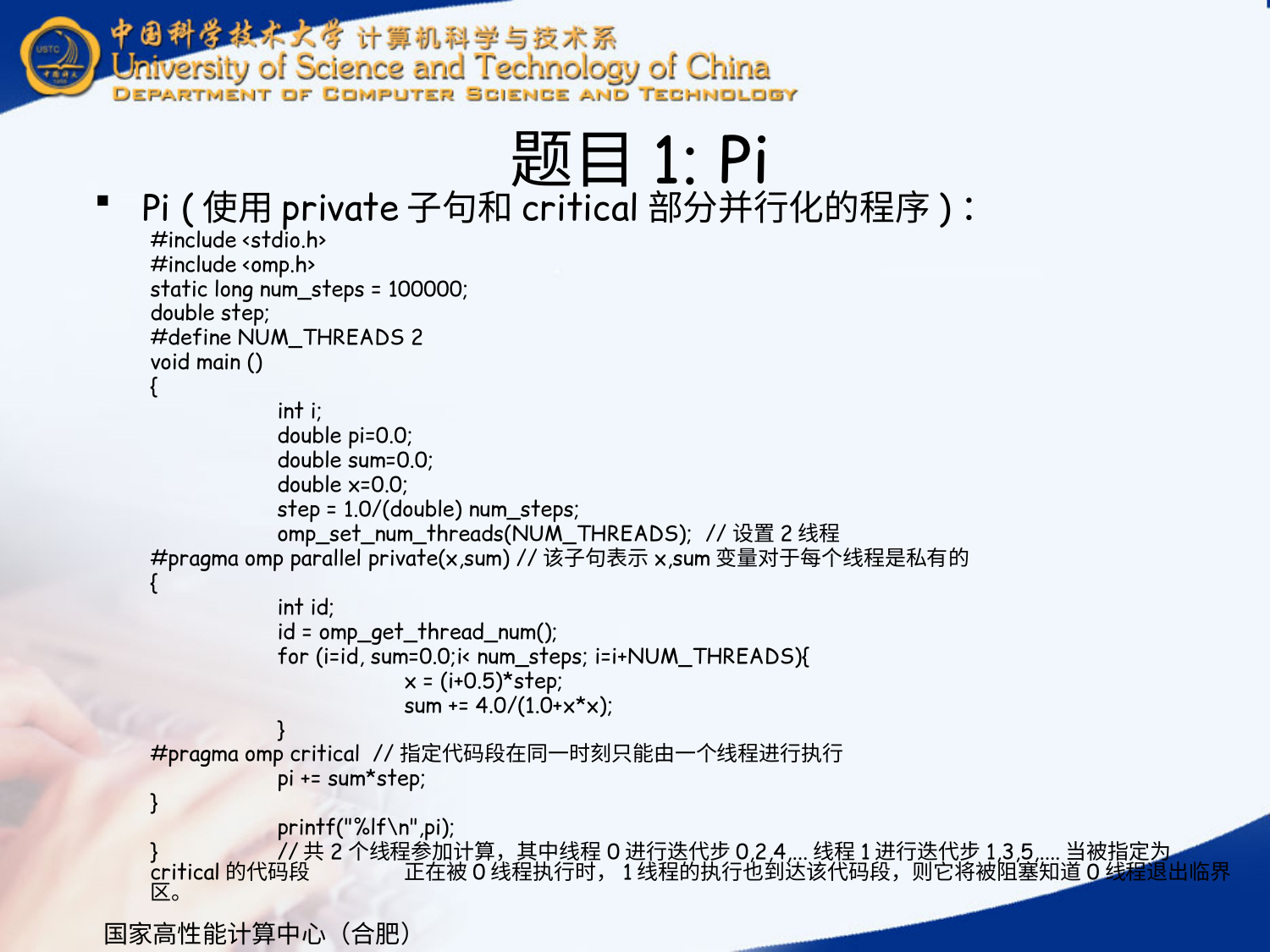

# 题目1: Pi
Pi (使用private子句和critical部分并行化的程序)：
#include <stdio.h>
#include <omp.h>
static long num_steps = 100000;
double step;
#define NUM_THREADS 2
void main ()
{
	int i;
	double pi=0.0;
	double sum=0.0;
	double x=0.0;
	step = 1.0/(double) num_steps;
	omp_set_num_threads(NUM_THREADS);  //设置2线程
#pragma omp parallel private(x,sum) //该子句表示x,sum变量对于每个线程是私有的
{
	int id;
	id = omp_get_thread_num();
	for (i=id, sum=0.0;i< num_steps; i=i+NUM_THREADS){
		x = (i+0.5)*step;
		sum += 4.0/(1.0+x*x);
	}
#pragma omp critical  //指定代码段在同一时刻只能由一个线程进行执行
	pi += sum*step;
}
	printf("%lf\n",pi);
}	//共2个线程参加计算，其中线程0进行迭代步0,2,4,...线程1进行迭代步1,3,5,....当被指定为critical的代码段	正在被0线程执行时，1线程的执行也到达该代码段，则它将被阻塞知道0线程退出临界区。
国家高性能计算中心（合肥）